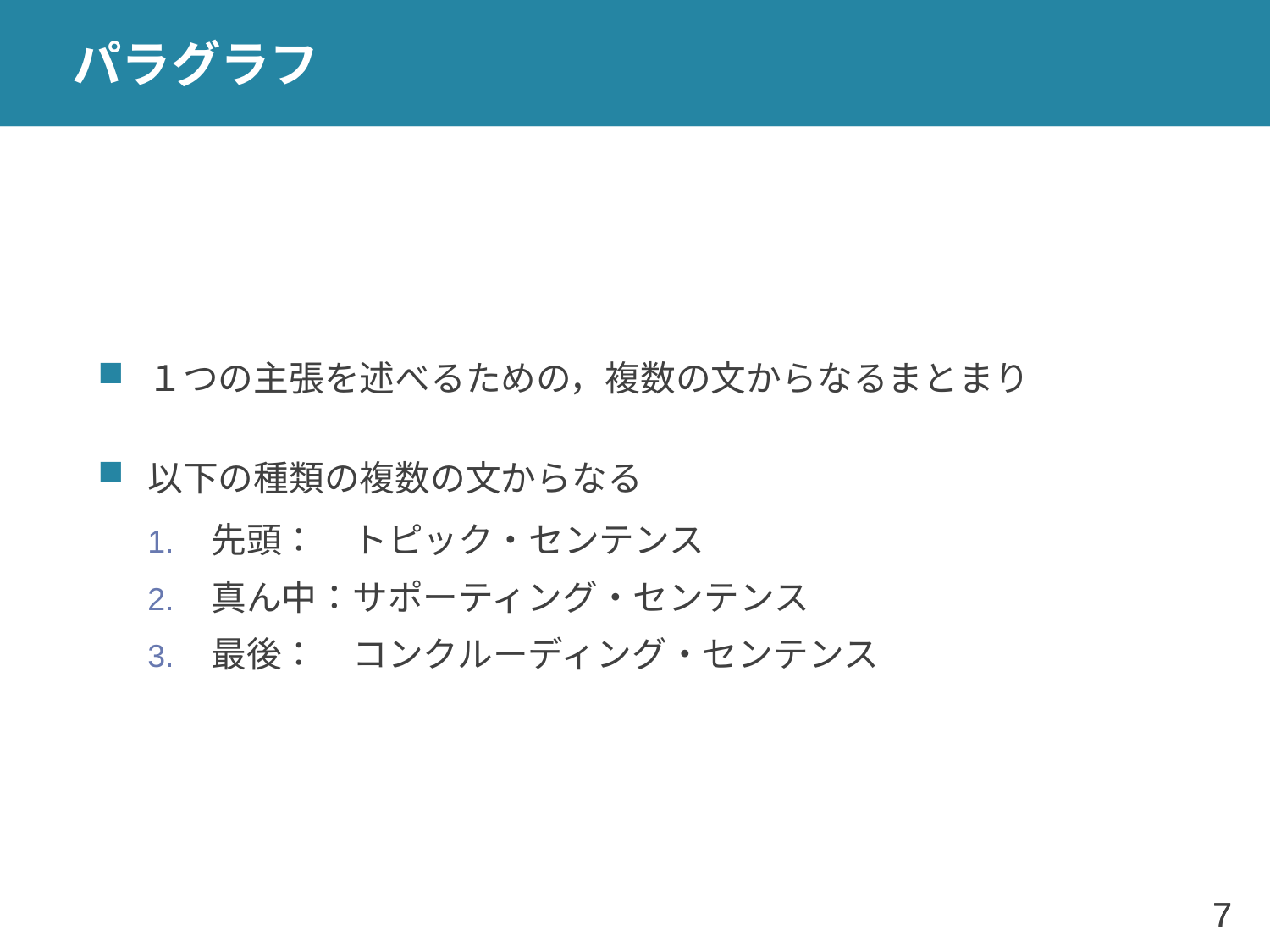

# パラグラフ
１つの主張を述べるための，複数の文からなるまとまり
以下の種類の複数の文からなる
先頭：　トピック・センテンス
真ん中：サポーティング・センテンス
最後：　コンクルーディング・センテンス